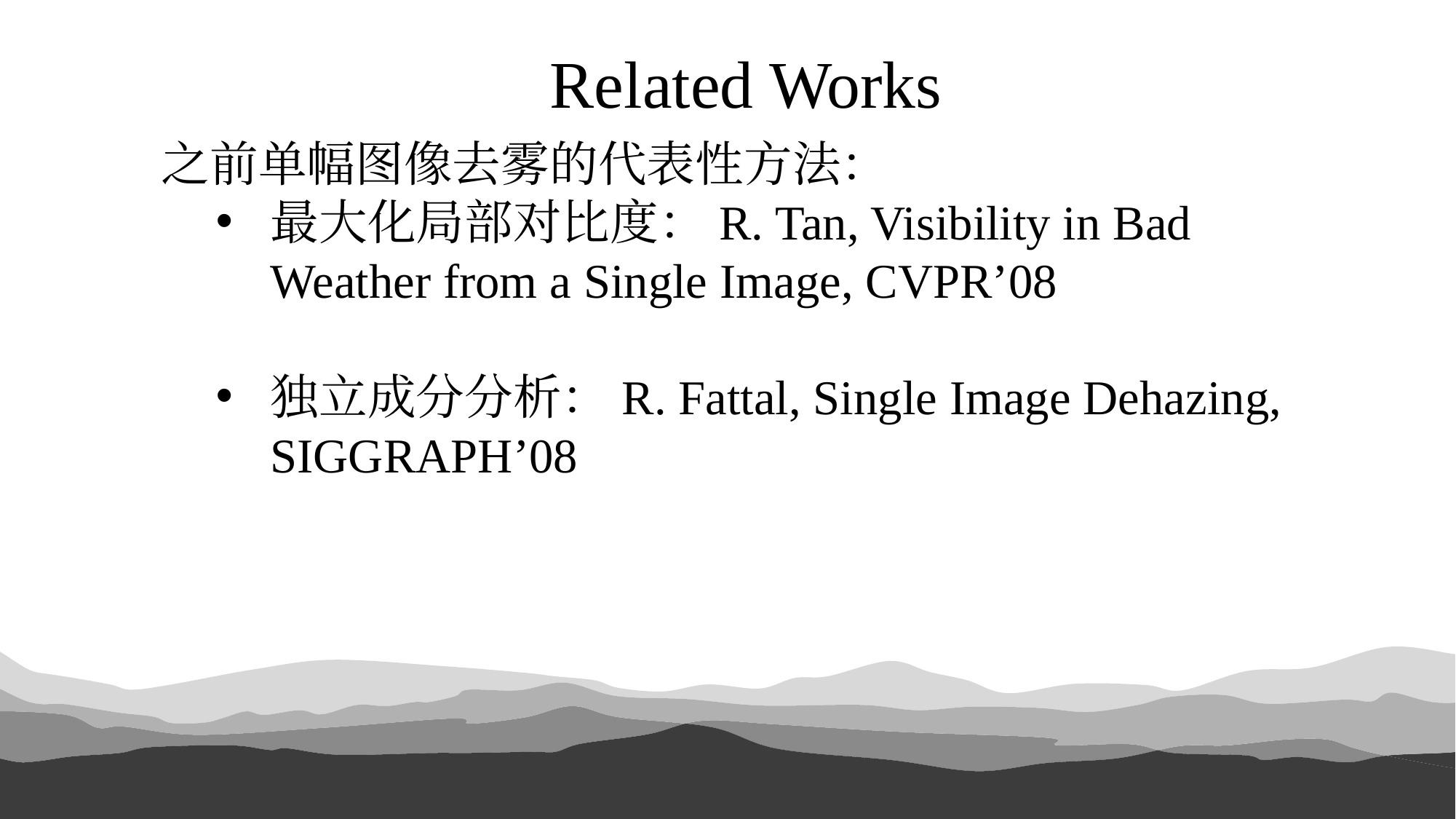

Related Works
之前单幅图像去雾的代表性方法：
最大化局部对比度：R. Tan, Visibility in Bad Weather from a Single Image, CVPR’08

独立成分分析：R. Fattal, Single Image Dehazing, SIGGRAPH’08